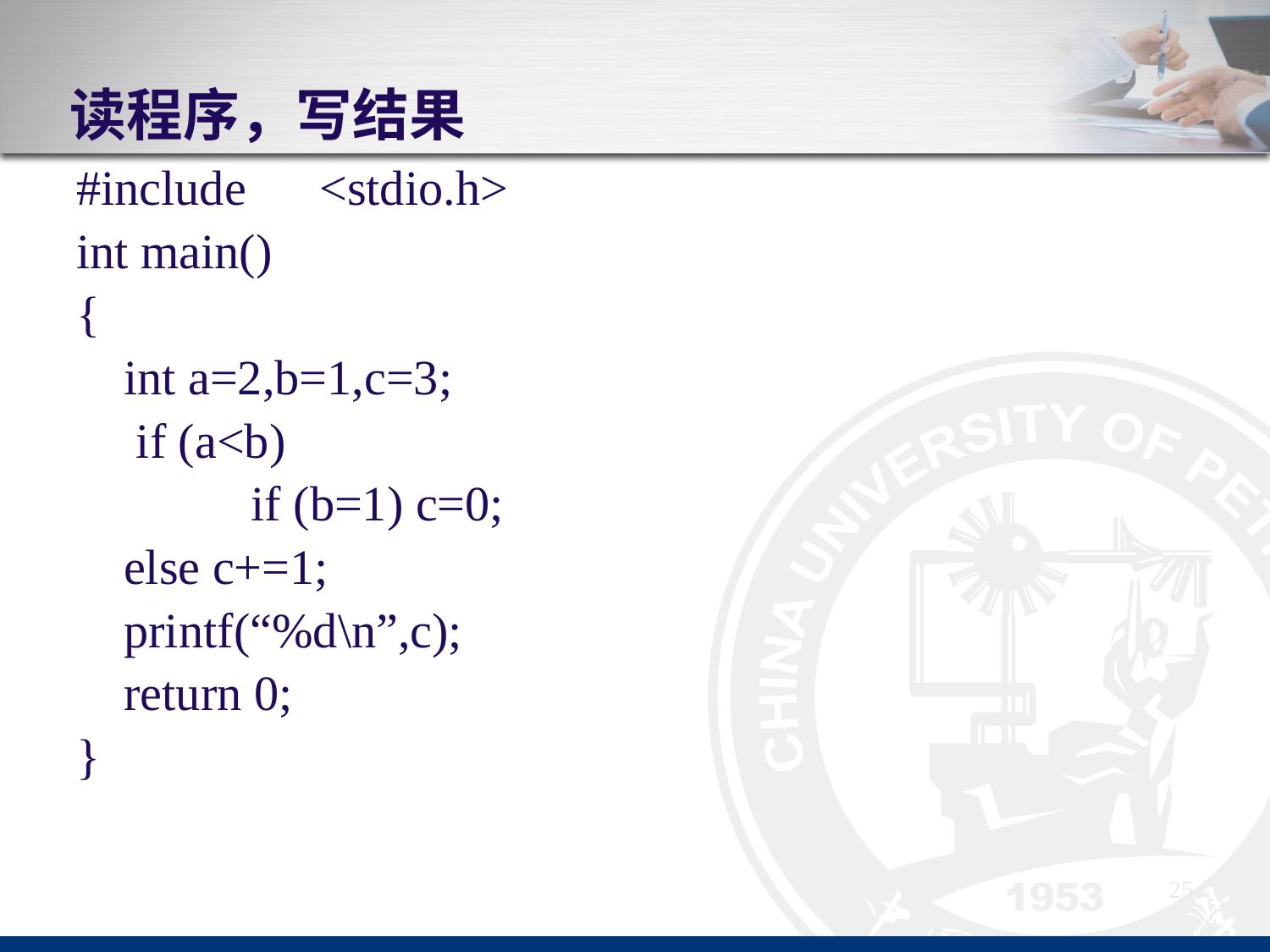

# 读程序，写结果
#include　<stdio.h>
int main()
{
	int a=2,b=1,c=3;
	 if (a<b)
    	if (b=1) c=0;
 	else c+=1;
 	printf(“%d\n”,c);
 	return 0;
}

25